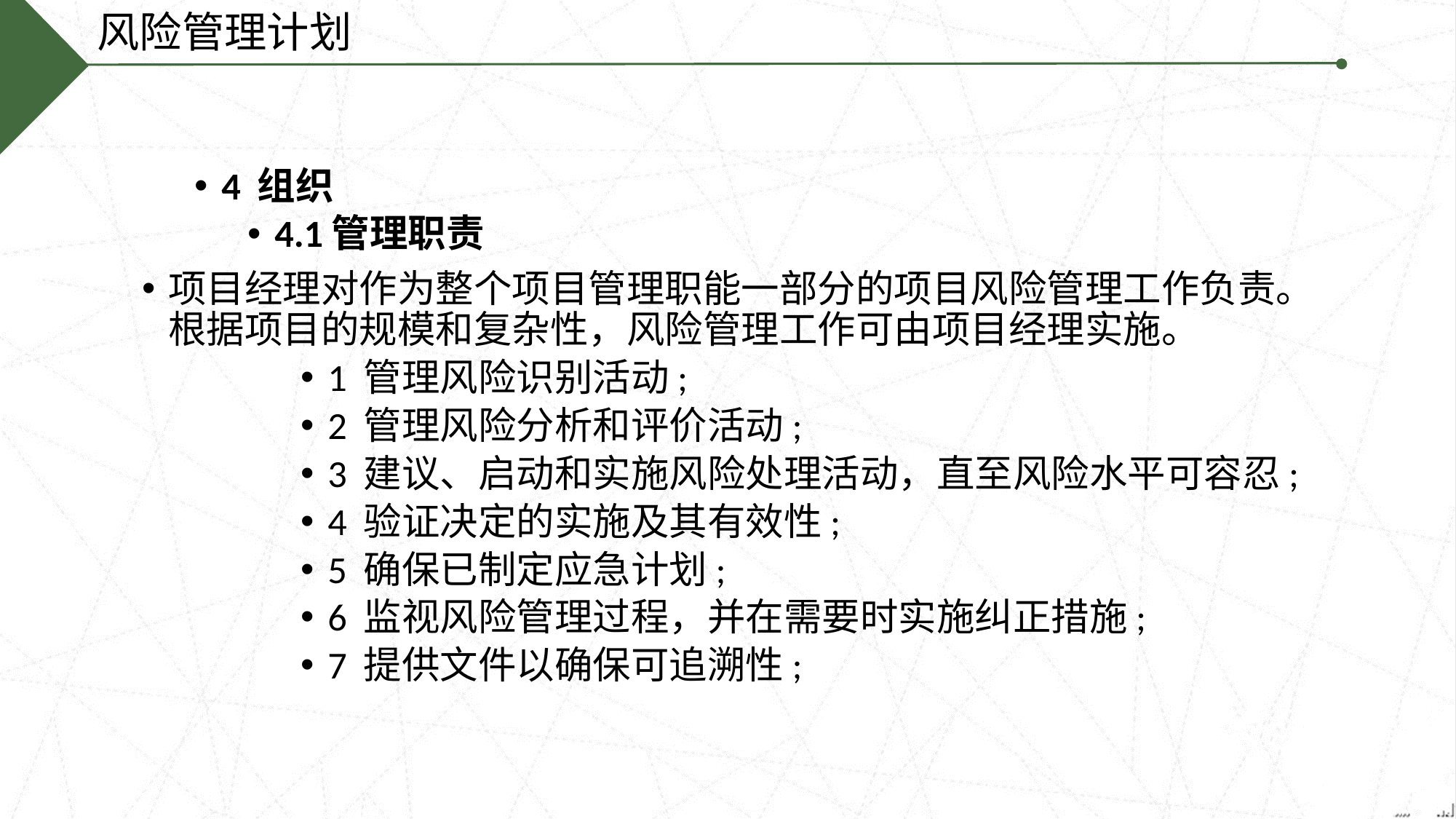

风险管理计划

4 组织
4.1管理职责
项目经理对作为整个项目管理职能一部分的项目风险管理工作负责。根据项目的规模和复杂性，风险管理工作可由项目经理实施。
1 管理风险识别活动;
2 管理风险分析和评价活动;
3 建议、启动和实施风险处理活动，直至风险水平可容忍;
4 验证决定的实施及其有效性;
5 确保已制定应急计划;
6 监视风险管理过程，并在需要时实施纠正措施;
7 提供文件以确保可追溯性;